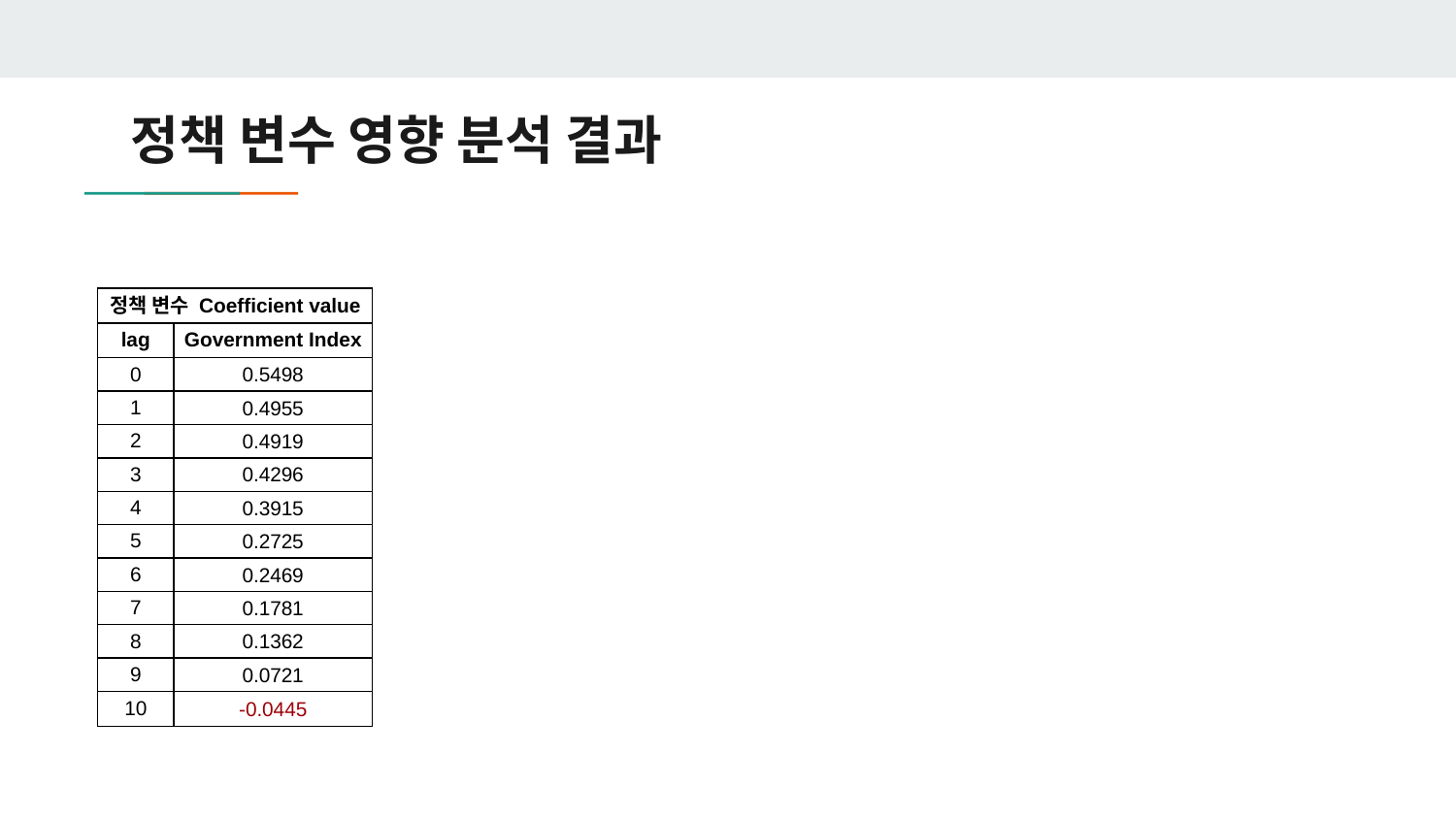

# 정책 변수 영향 분석 결과
| 정책 변수 Coefficient value |  |
| --- | --- |
| lag | Government Index |
| 0 | 0.5498 |
| 1 | 0.4955 |
| 2 | 0.4919 |
| 3 | 0.4296 |
| 4 | 0.3915 |
| 5 | 0.2725 |
| 6 | 0.2469 |
| 7 | 0.1781 |
| 8 | 0.1362 |
| 9 | 0.0721 |
| 10 | -0.0445 |